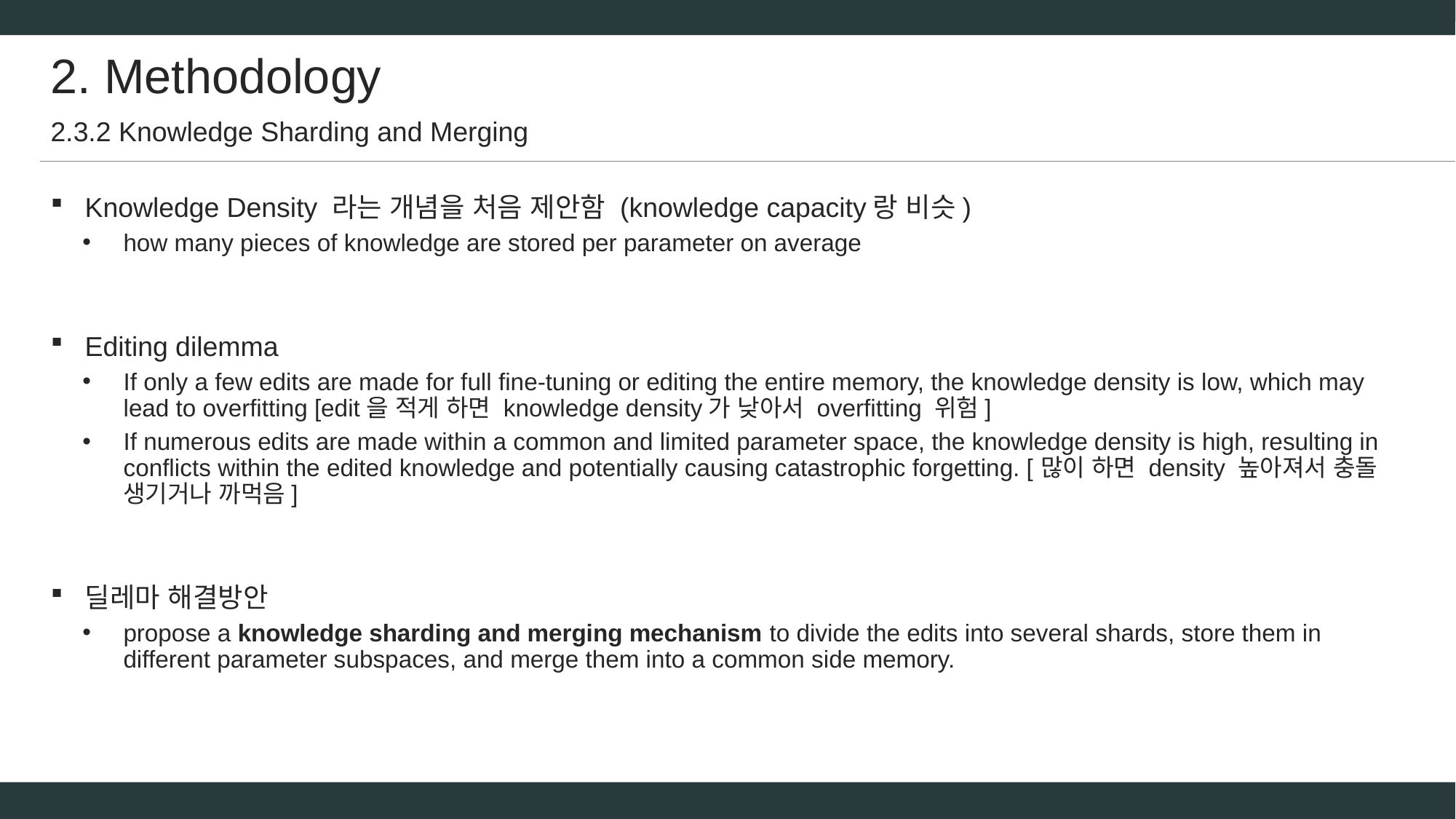

# 2. Methodology
2.3.2 Knowledge Sharding and Merging
Knowledge Density 라는 개념을 처음 제안함 (knowledge capacity랑 비슷)
how many pieces of knowledge are stored per parameter on average

Editing dilemma
If only a few edits are made for full fine-tuning or editing the entire memory, the knowledge density is low, which may lead to overfitting [edit을 적게 하면 knowledge density가 낮아서 overfitting 위험]
If numerous edits are made within a common and limited parameter space, the knowledge density is high, resulting in conflicts within the edited knowledge and potentially causing catastrophic forgetting. [많이 하면 density 높아져서 충돌 생기거나 까먹음]

딜레마 해결방안
propose a knowledge sharding and merging mechanism to divide the edits into several shards, store them in different parameter subspaces, and merge them into a common side memory.